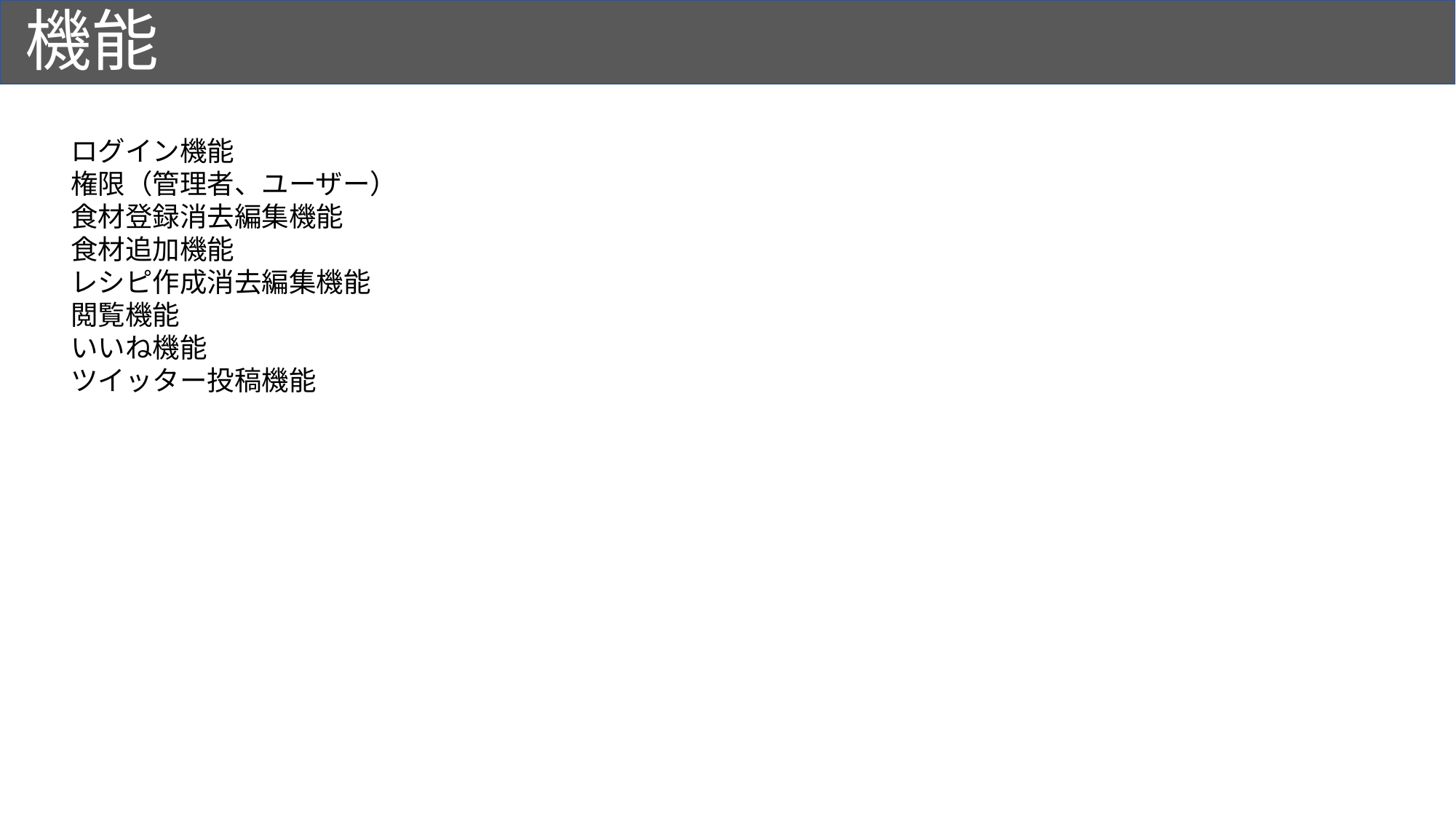

# 機能
ログイン機能
権限（管理者、ユーザー）
食材登録消去編集機能
食材追加機能
レシピ作成消去編集機能
閲覧機能
いいね機能
ツイッター投稿機能